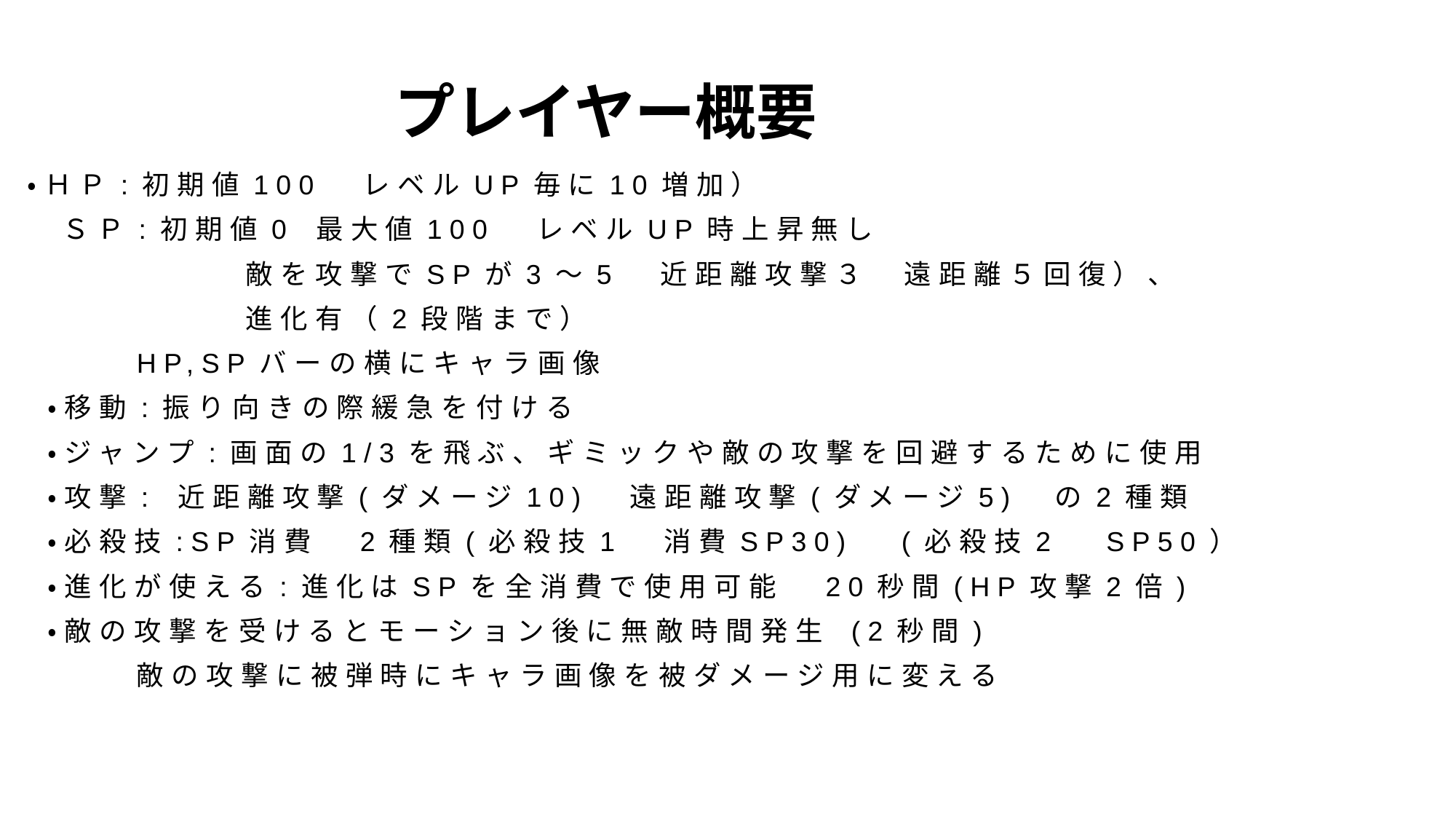

プレイヤー概要
・ＨＰ:初期値100　レベルUP毎に10増加）
　ＳＰ:初期値0 最大値100　レベルUP時上昇無し
　		敵を攻撃でSPが3～5　近距離攻撃３　遠距離５回復）、
　		進化有（2段階まで）
	HP,SPバーの横にキャラ画像
 ・移動:振り向きの際緩急を付ける
 ・ジャンプ:画面の1/3を飛ぶ、ギミックや敵の攻撃を回避するために使用
 ・攻撃: 近距離攻撃(ダメージ10)　遠距離攻撃(ダメージ5)  の2種類
 ・必殺技:SP消費　2種類(必殺技1　消費SP30)　(必殺技2　SP50）
 ・進化が使える:進化はSPを全消費で使用可能　20秒間(HP攻撃2倍)
 ・敵の攻撃を受けるとモーション後に無敵時間発生 (2秒間)
	敵の攻撃に被弾時にキャラ画像を被ダメージ用に変える